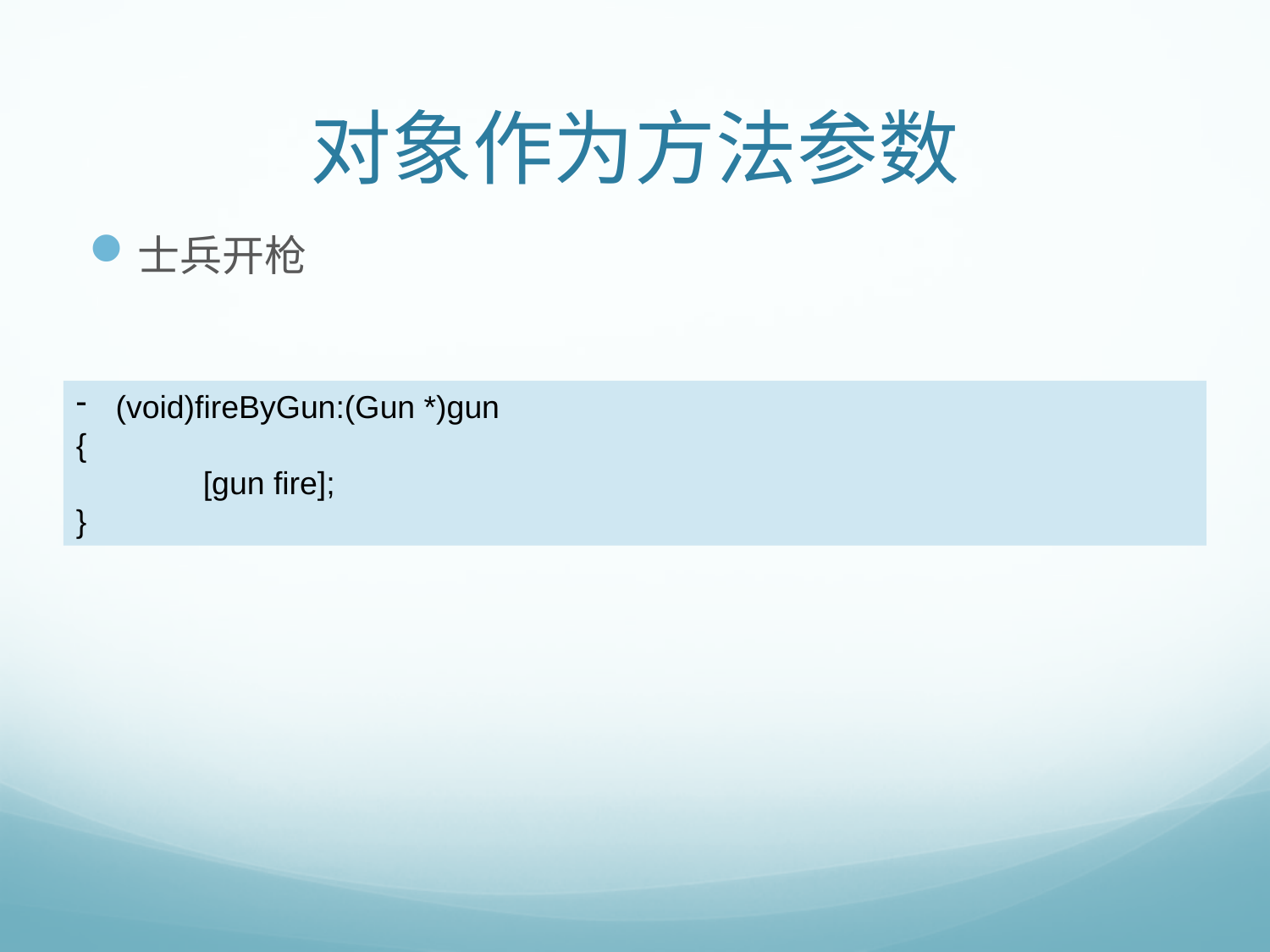

# 对象作为方法参数
士兵开枪
(void)fireByGun:(Gun *)gun
{
	[gun fire];
}